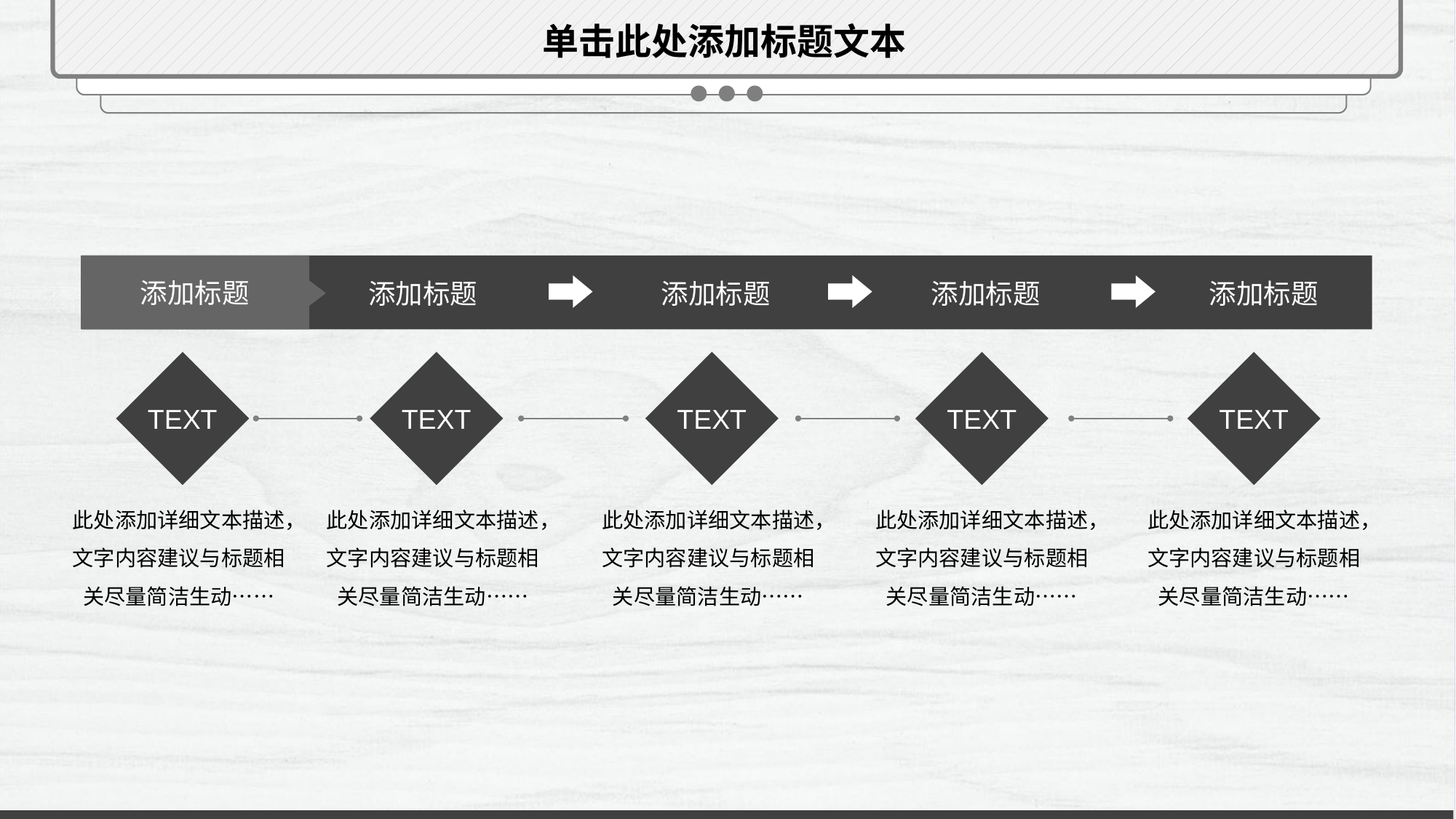

单击此处添加标题文本
添加标题

添加标题
添加标题
添加标题
添加标题

TEXT
TEXT
TEXT
TEXT
TEXT
此处添加详细文本描述，文字内容建议与标题相关尽量简洁生动……
此处添加详细文本描述，文字内容建议与标题相关尽量简洁生动……
此处添加详细文本描述，文字内容建议与标题相关尽量简洁生动……
此处添加详细文本描述，文字内容建议与标题相关尽量简洁生动……
此处添加详细文本描述，文字内容建议与标题相关尽量简洁生动……